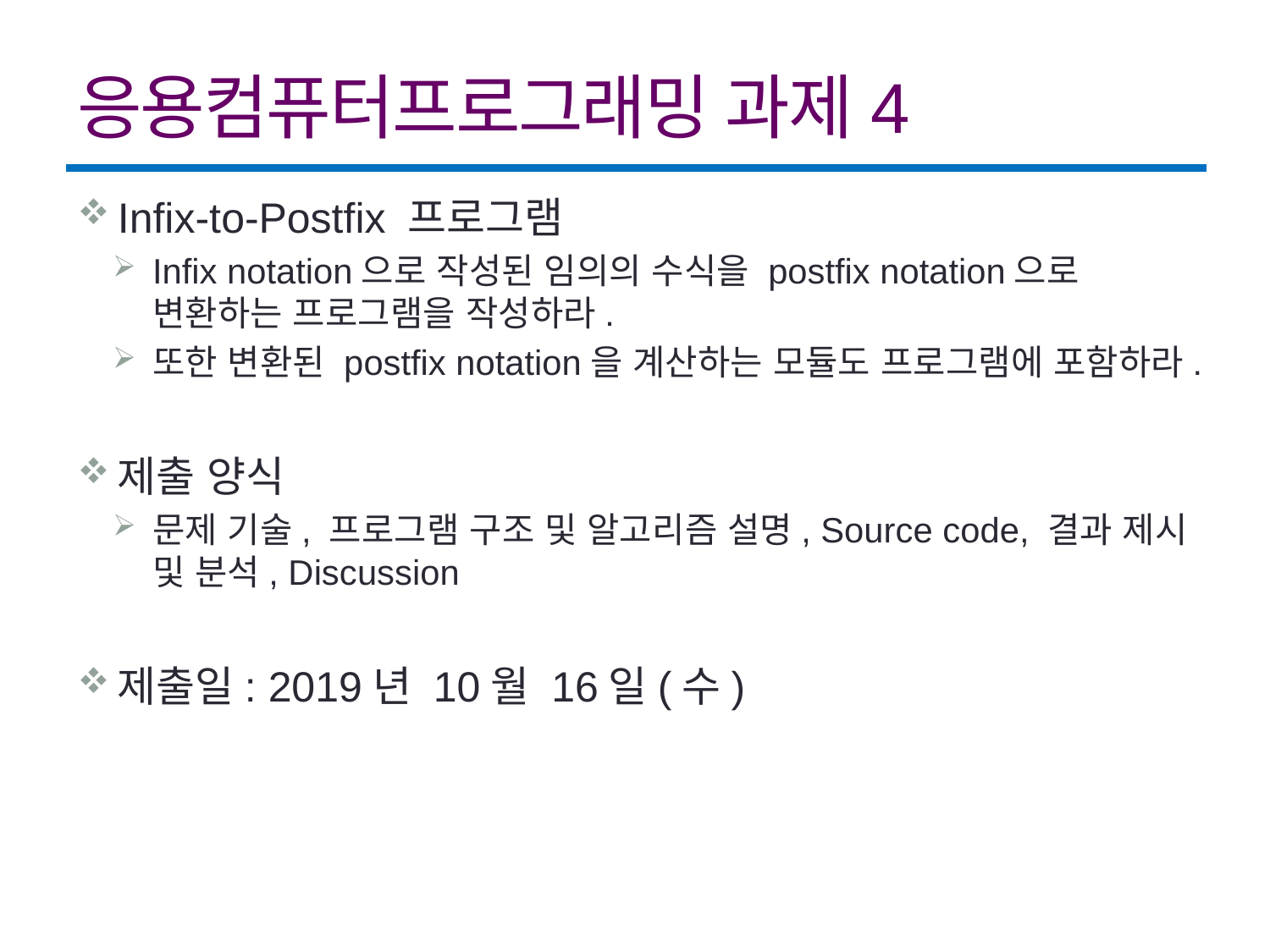

# 응용컴퓨터프로그래밍 과제4
Infix-to-Postfix 프로그램
Infix notation으로 작성된 임의의 수식을 postfix notation으로 변환하는 프로그램을 작성하라.
또한 변환된 postfix notation을 계산하는 모듈도 프로그램에 포함하라.

제출 양식
문제 기술, 프로그램 구조 및 알고리즘 설명, Source code, 결과 제시 및 분석, Discussion

제출일: 2019년 10월 16일(수)